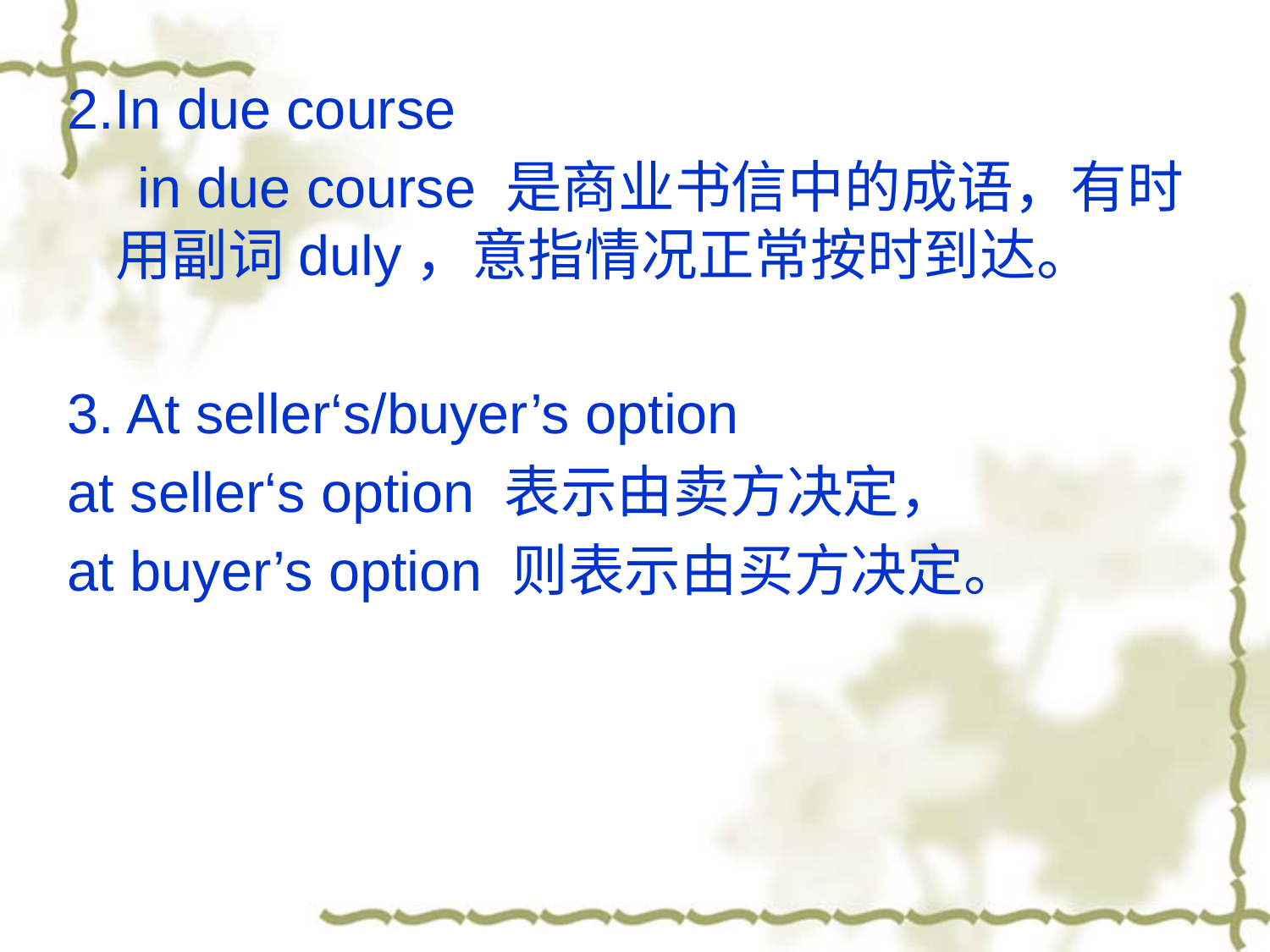

2.In due course
　in due course 是商业书信中的成语，有时用副词duly，意指情况正常按时到达。

3. At seller‘s/buyer’s option
at seller‘s option 表示由卖方决定，
at buyer’s option 则表示由买方决定。